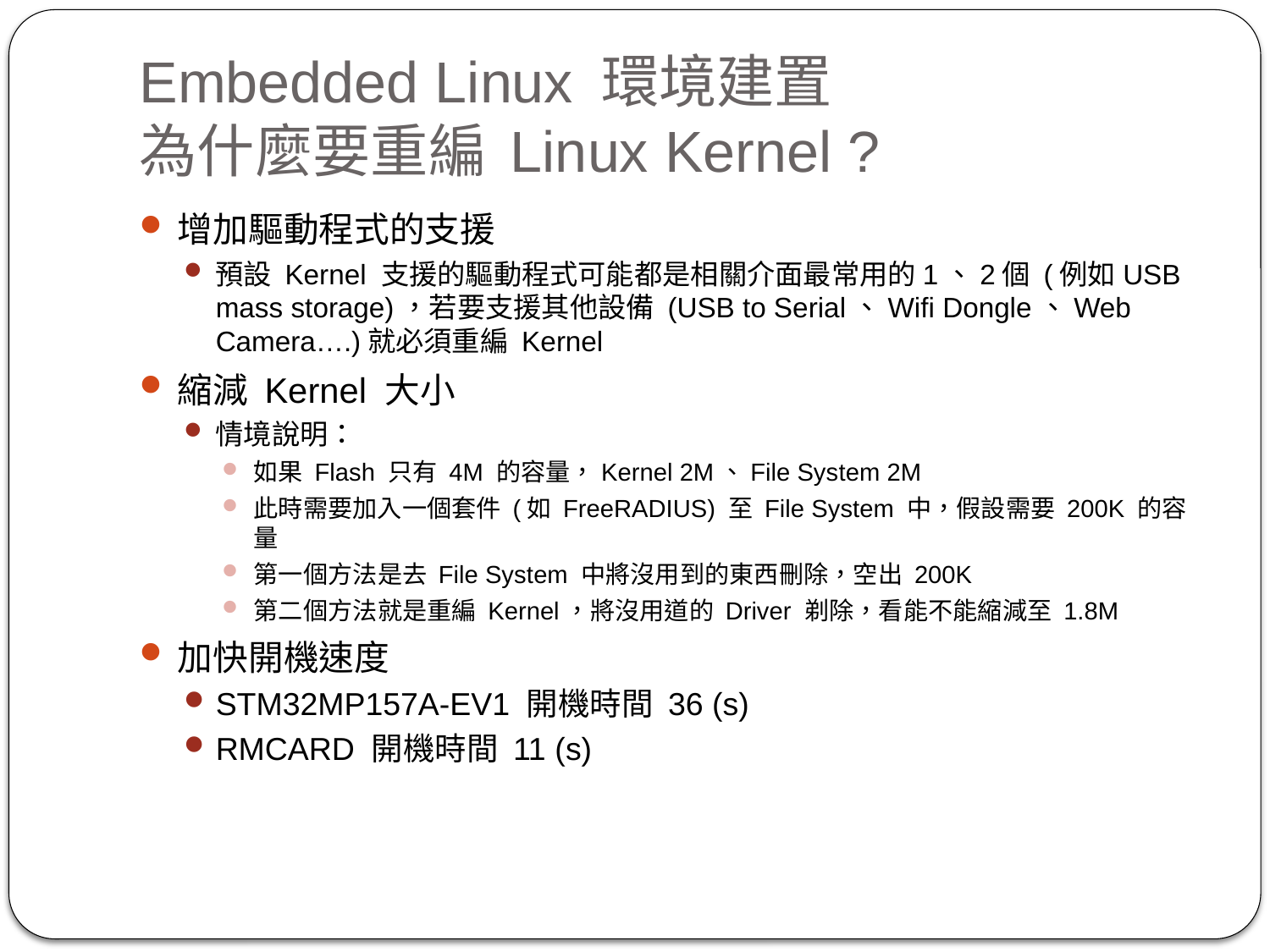

# Embedded Linux 環境建置 為什麼要重編 Linux Kernel ?
增加驅動程式的支援
預設 Kernel 支援的驅動程式可能都是相關介面最常用的1、2個 (例如USB mass storage)，若要支援其他設備 (USB to Serial、Wifi Dongle、Web Camera….)就必須重編 Kernel
縮減 Kernel 大小
情境說明：
如果 Flash 只有 4M 的容量，Kernel 2M、File System 2M
此時需要加入一個套件 (如 FreeRADIUS) 至 File System 中，假設需要 200K 的容量
第一個方法是去 File System 中將沒用到的東西刪除，空出 200K
第二個方法就是重編 Kernel，將沒用道的 Driver 剃除，看能不能縮減至 1.8M
加快開機速度
STM32MP157A-EV1 開機時間 36 (s)
RMCARD 開機時間 11 (s)